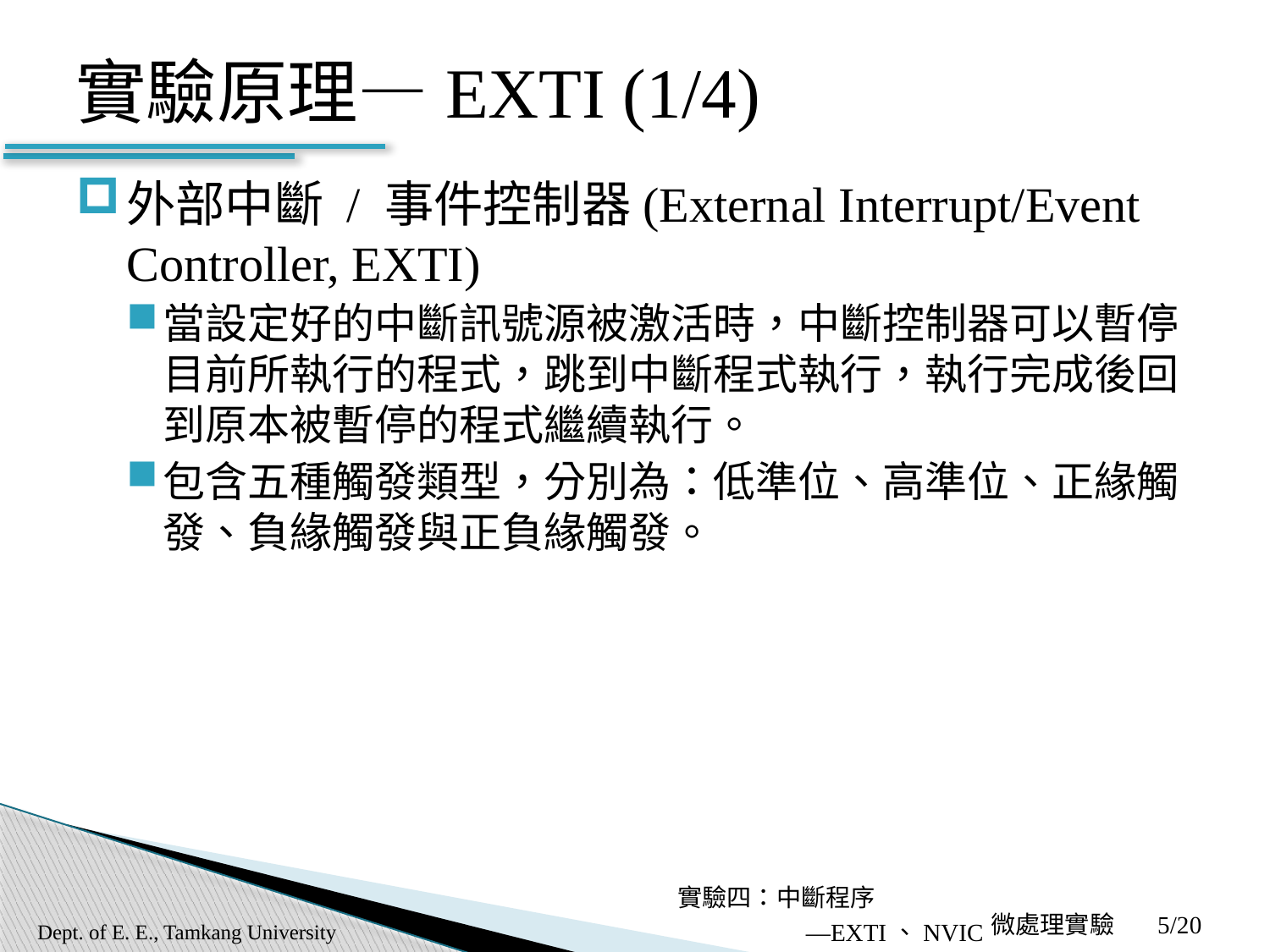

# 實驗原理—EXTI (1/4)
外部中斷 / 事件控制器(External Interrupt/Event Controller, EXTI)
當設定好的中斷訊號源被激活時，中斷控制器可以暫停目前所執行的程式，跳到中斷程式執行，執行完成後回到原本被暫停的程式繼續執行。
包含五種觸發類型，分別為：低準位、高準位、正緣觸發、負緣觸發與正負緣觸發。